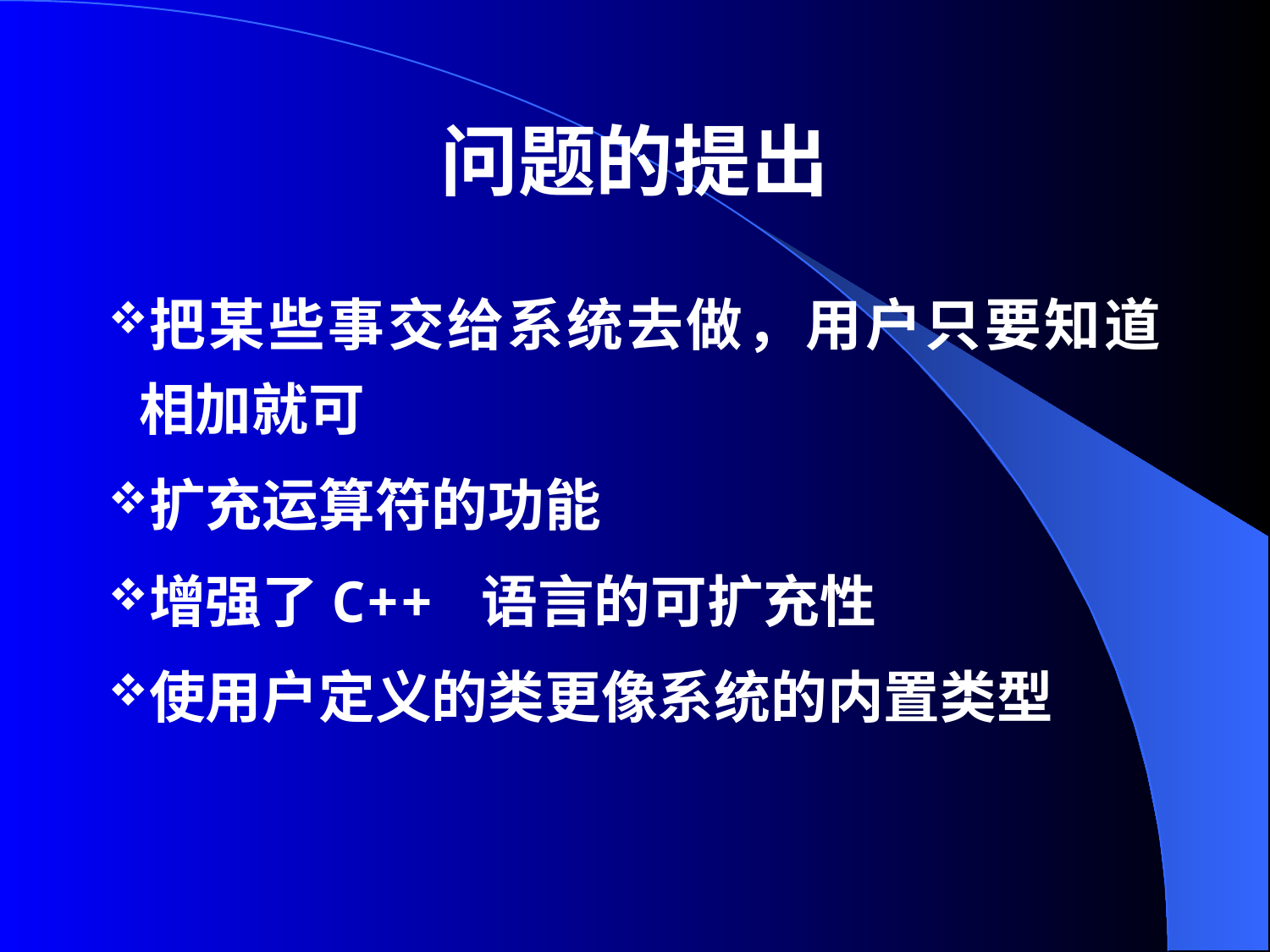

# 问题的提出
把某些事交给系统去做，用户只要知道相加就可
扩充运算符的功能
增强了C++ 语言的可扩充性
使用户定义的类更像系统的内置类型